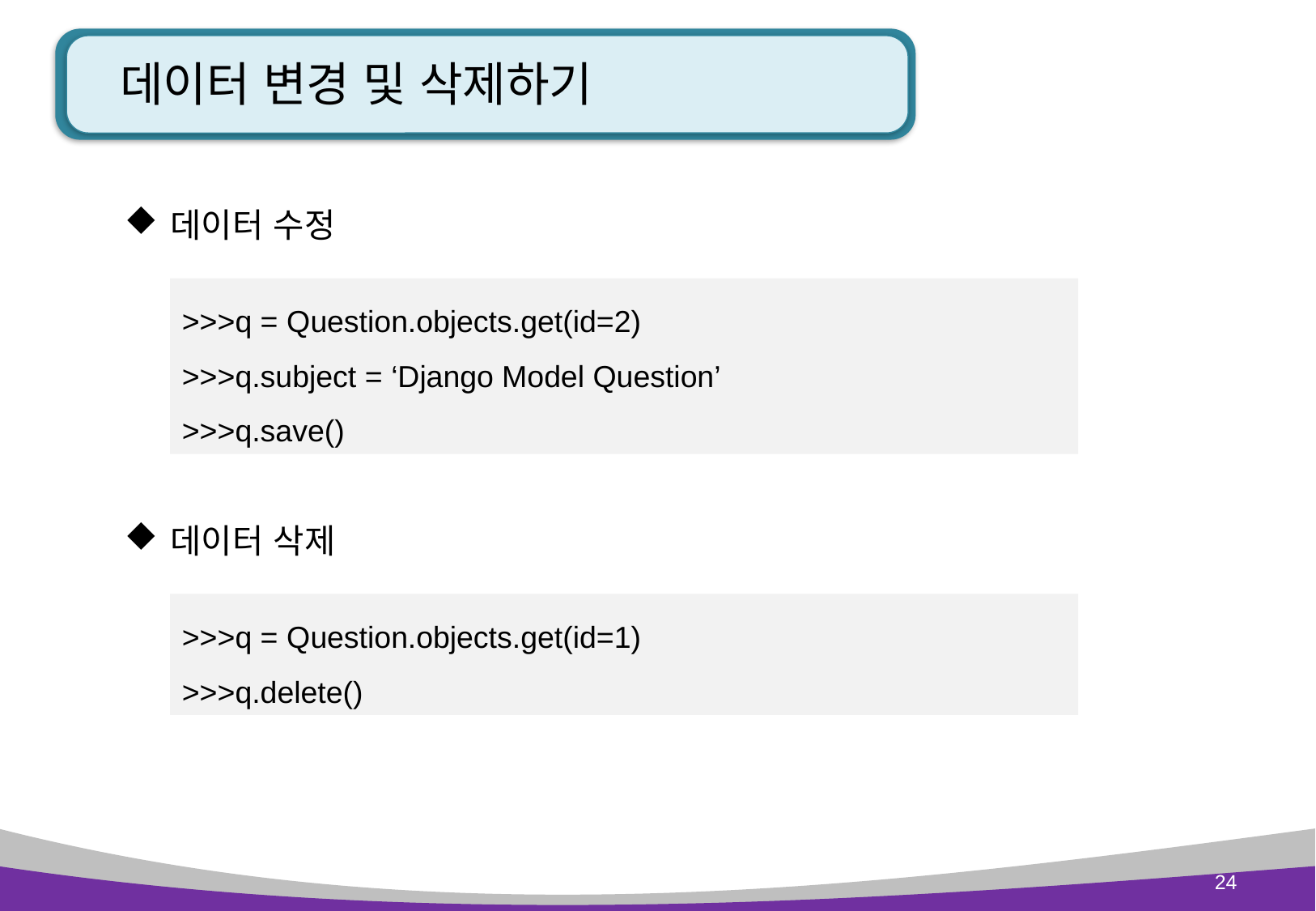

# 데이터 변경 및 삭제하기
데이터 수정
>>>q = Question.objects.get(id=2)
>>>q.subject = ‘Django Model Question’
>>>q.save()
데이터 삭제
>>>q = Question.objects.get(id=1)
>>>q.delete()
24